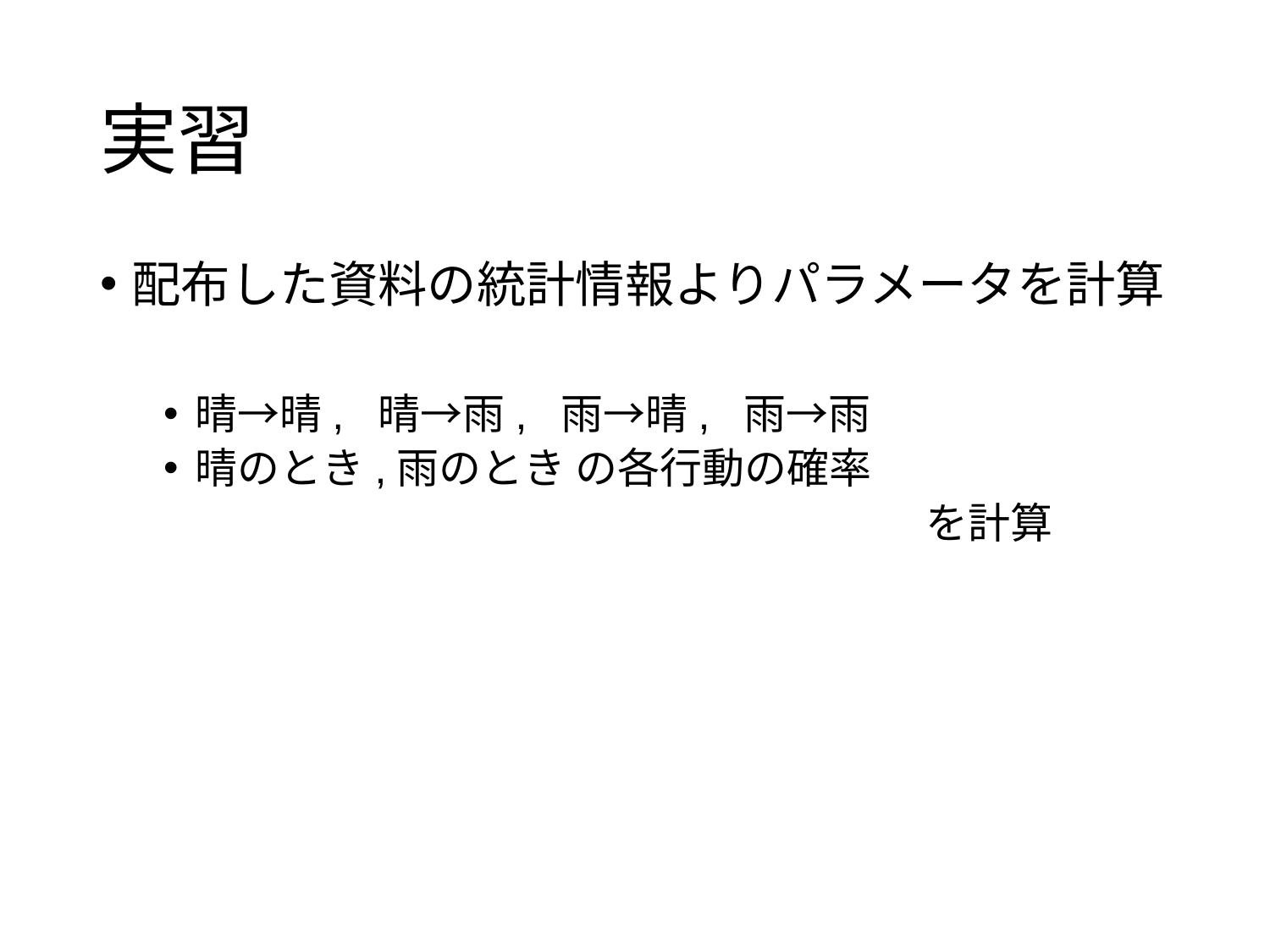

# 実習
配布した資料の統計情報よりパラメータを計算

晴→晴,  晴→雨,  雨→晴,  雨→雨
晴のとき,雨のとき の各行動の確率
						を計算